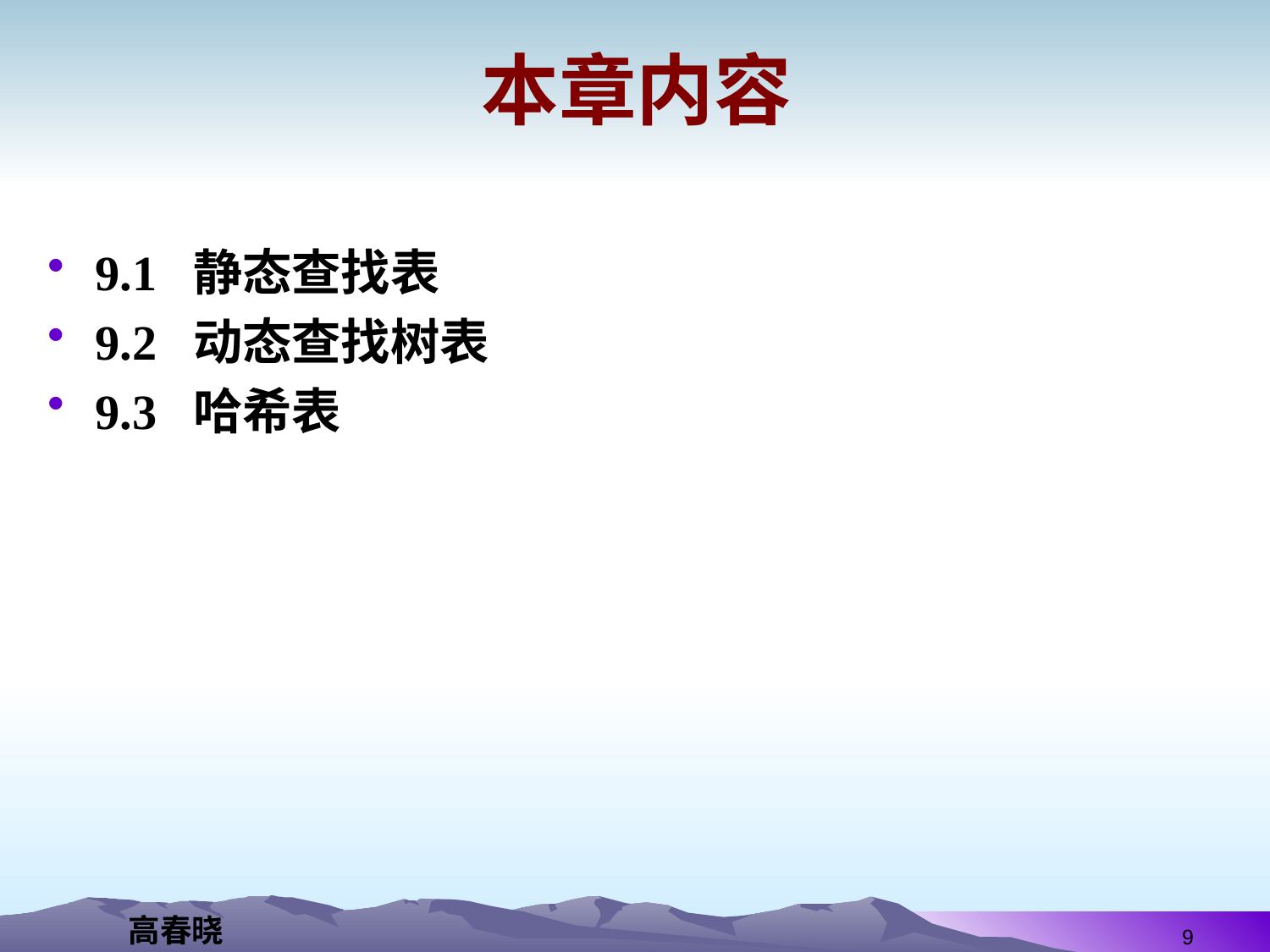

# 本章内容

9.1  静态查找表
9.2  动态查找树表
9.3  哈希表
9